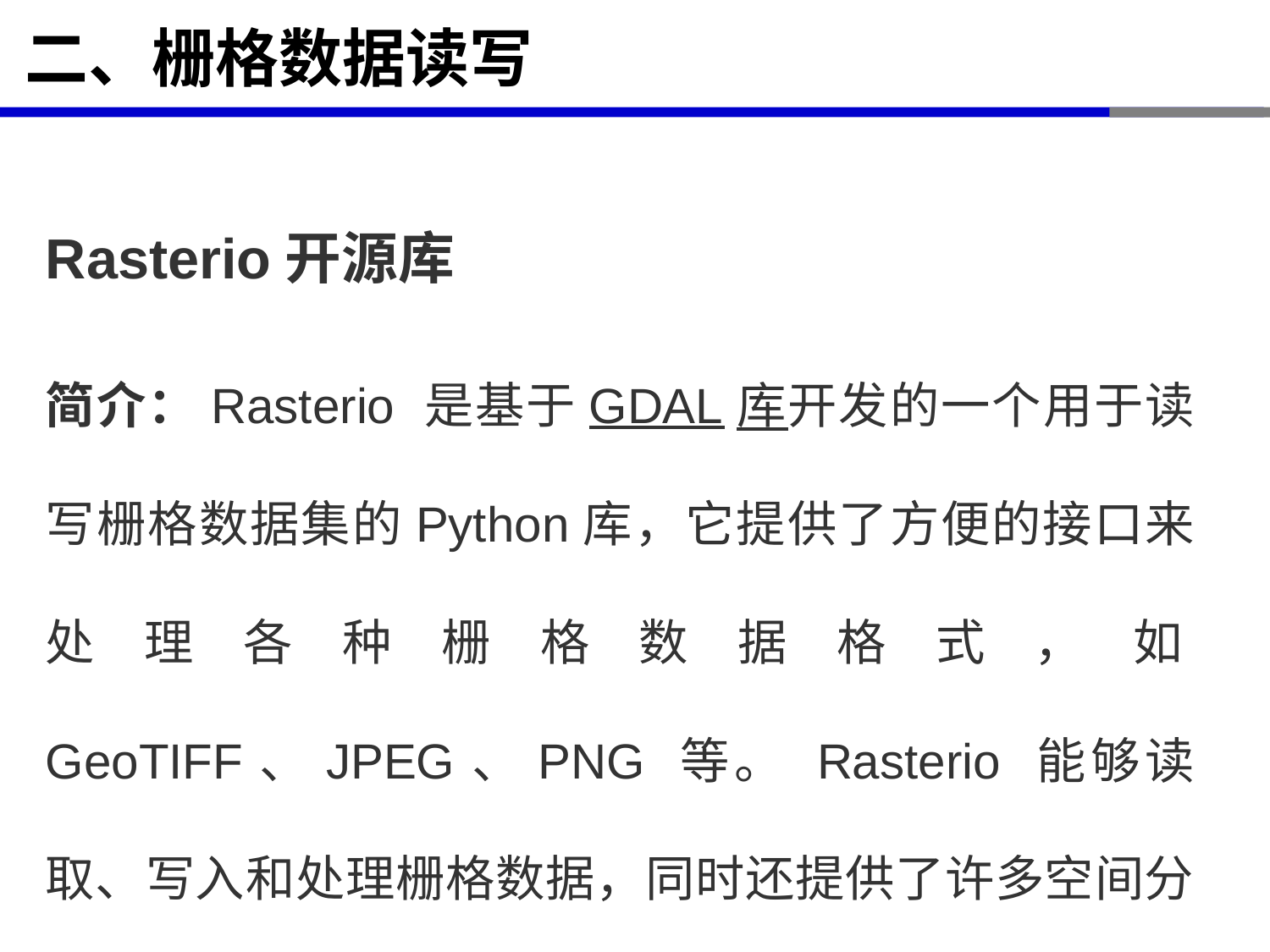

# 二、栅格数据读写
Rasterio开源库
简介：Rasterio 是基于GDAL库开发的一个用于读写栅格数据集的Python库，它提供了方便的接口来处理各种栅格数据格式，如GeoTIFF、JPEG、PNG 等。 Rasterio 能够读取、写入和处理栅格数据，同时还提供了许多空间分析功能。